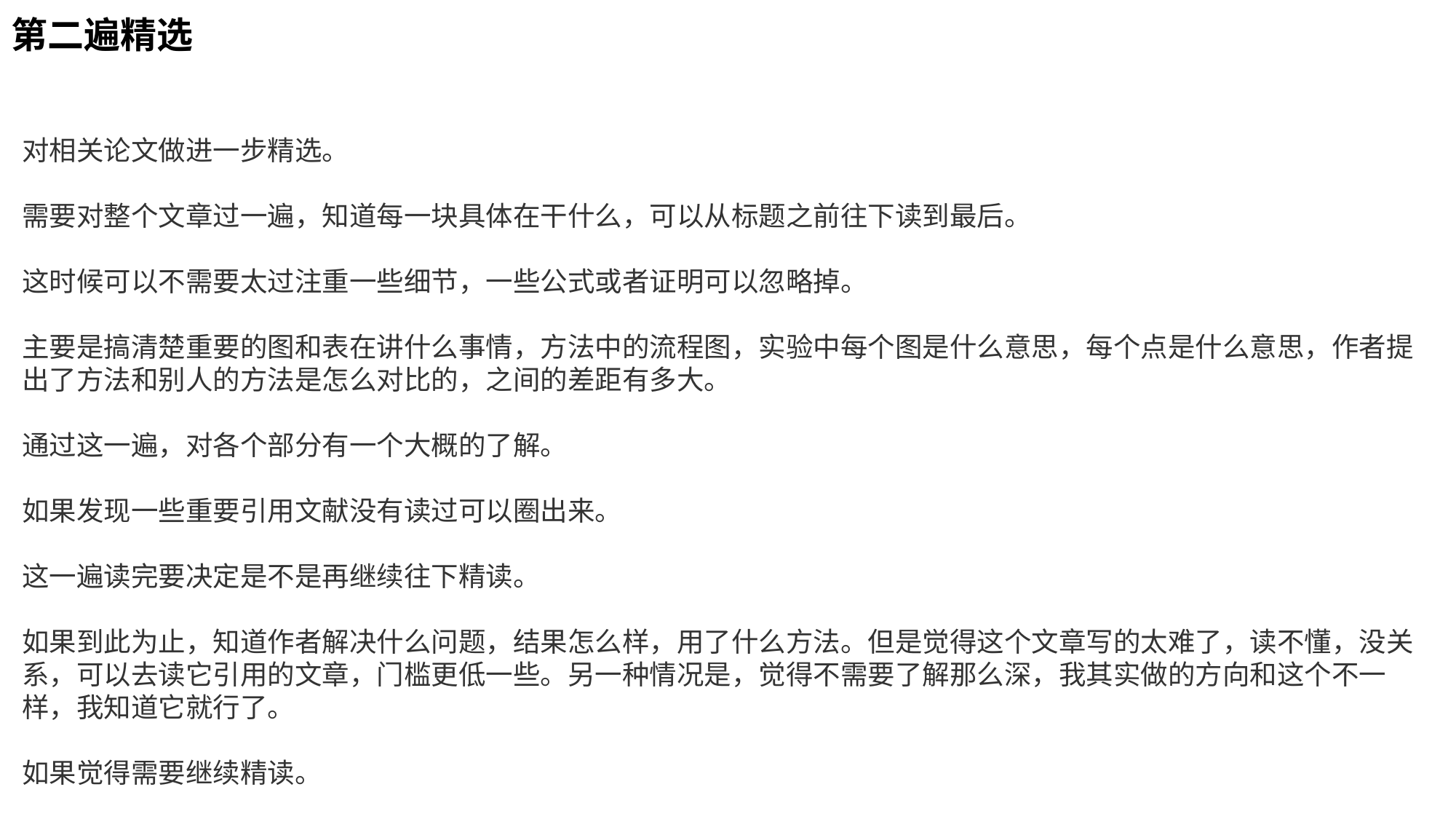

# 第二遍精选
对相关论文做进一步精选。

需要对整个文章过一遍，知道每一块具体在干什么，可以从标题之前往下读到最后。

这时候可以不需要太过注重一些细节，一些公式或者证明可以忽略掉。

主要是搞清楚重要的图和表在讲什么事情，方法中的流程图，实验中每个图是什么意思，每个点是什么意思，作者提出了方法和别人的方法是怎么对比的，之间的差距有多大。

通过这一遍，对各个部分有一个大概的了解。

如果发现一些重要引用文献没有读过可以圈出来。

这一遍读完要决定是不是再继续往下精读。

如果到此为止，知道作者解决什么问题，结果怎么样，用了什么方法。但是觉得这个文章写的太难了，读不懂，没关系，可以去读它引用的文章，门槛更低一些。另一种情况是，觉得不需要了解那么深，我其实做的方向和这个不一样，我知道它就行了。

如果觉得需要继续精读。